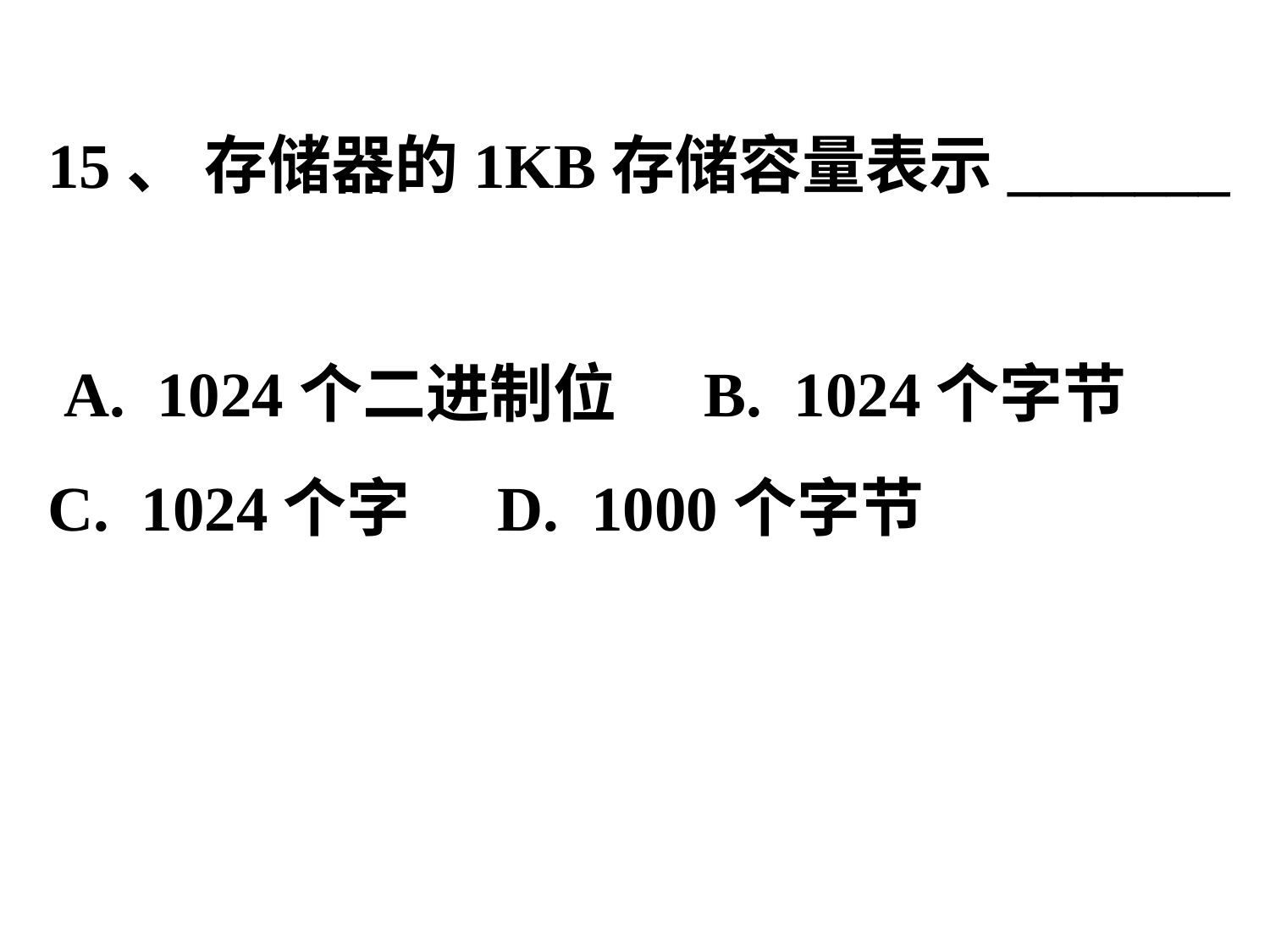

15、 存储器的1KB存储容量表示_______
 A.  1024个二进制位     B.  1024个字节
C.  1024个字     D.  1000个字节